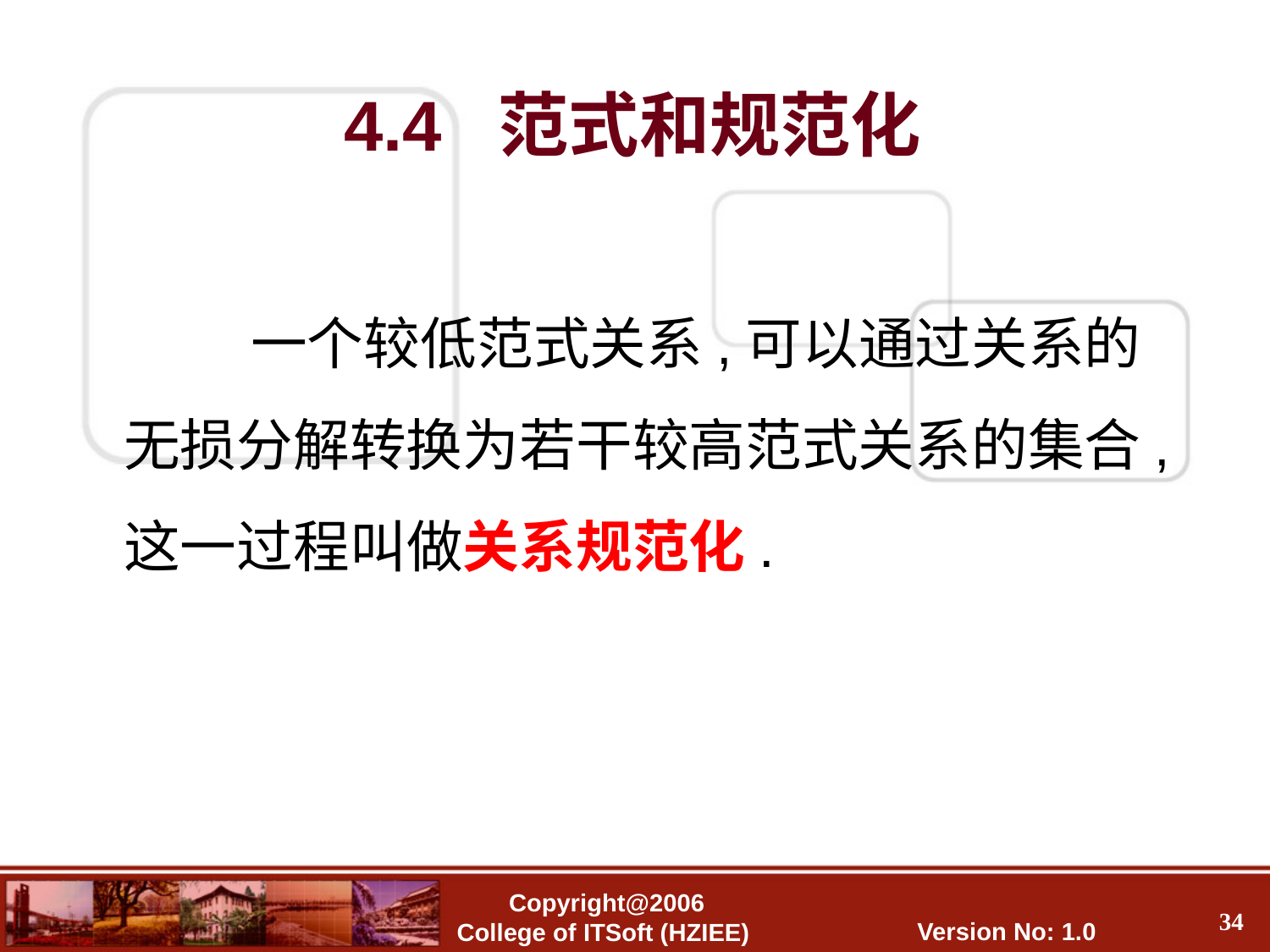

4.4  范式和规范化
		一个较低范式关系,可以通过关系的无损分解转换为若干较高范式关系的集合,这一过程叫做关系规范化.